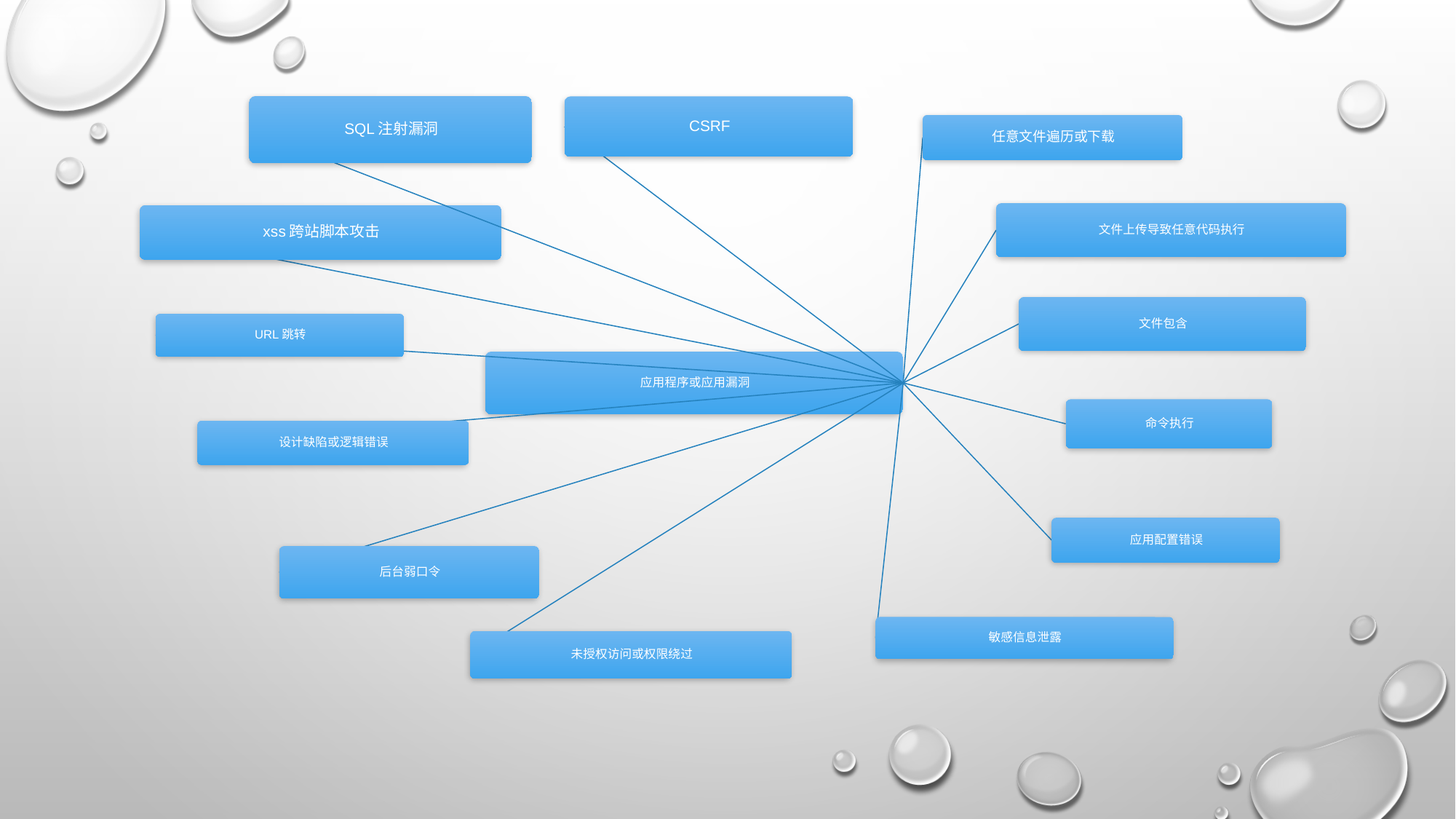

应用程序或应用漏洞

xss跨站脚本攻击

SQL注射漏洞

CSRF

任意文件遍历或下载

文件上传导致任意代码执行

文件包含

命令执行

应用配置错误

敏感信息泄露

未授权访问或权限绕过

后台弱口令

设计缺陷或逻辑错误

URL跳转